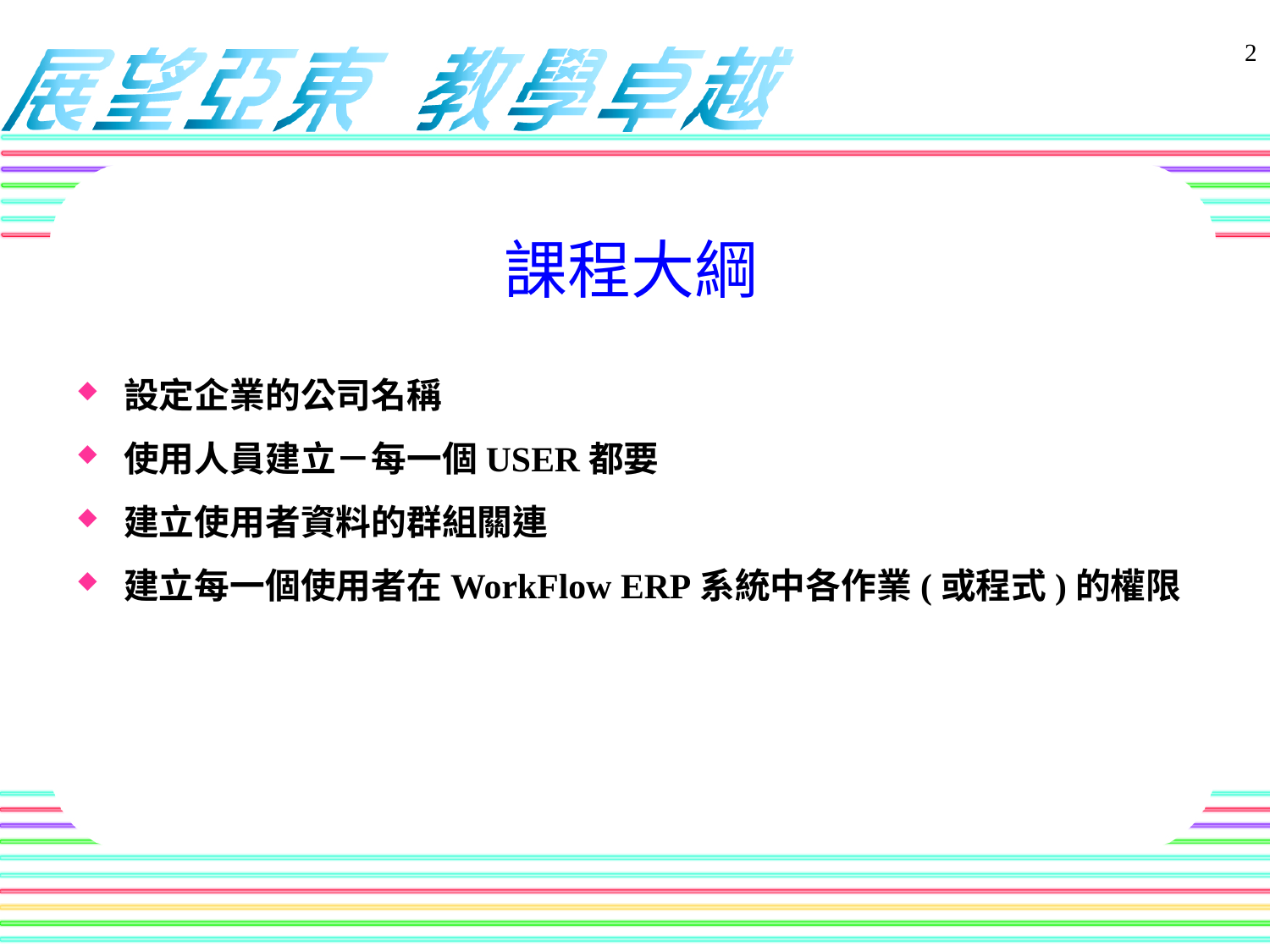

2
# 課程大綱
設定企業的公司名稱
使用人員建立－每一個USER都要
建立使用者資料的群組關連
建立每一個使用者在WorkFlow ERP系統中各作業(或程式)的權限